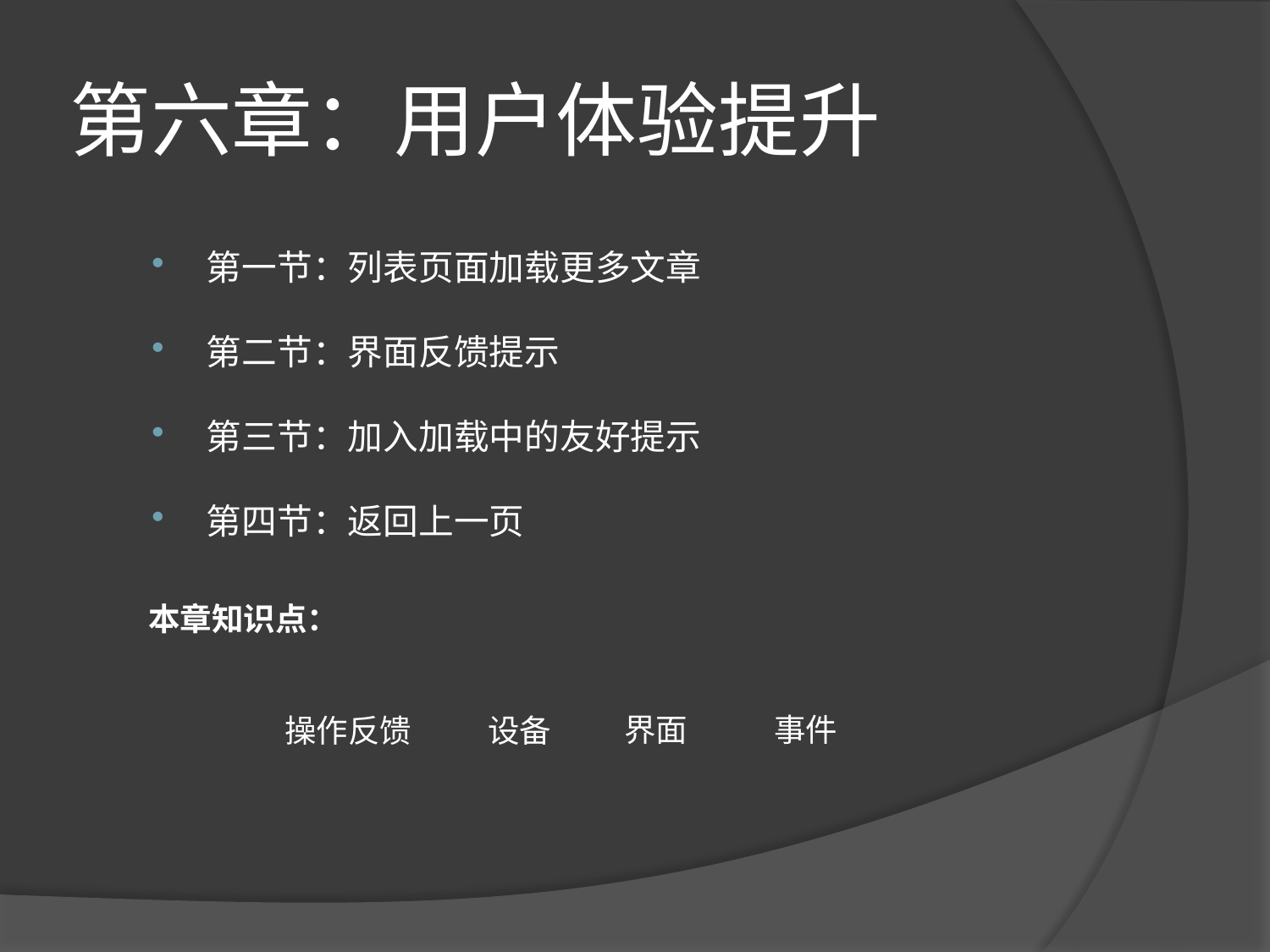

# 第六章：用户体验提升
第一节：列表页面加载更多文章
第二节：界面反馈提示
第三节：加入加载中的友好提示
第四节：返回上一页
本章知识点：
界面
事件
操作反馈
设备